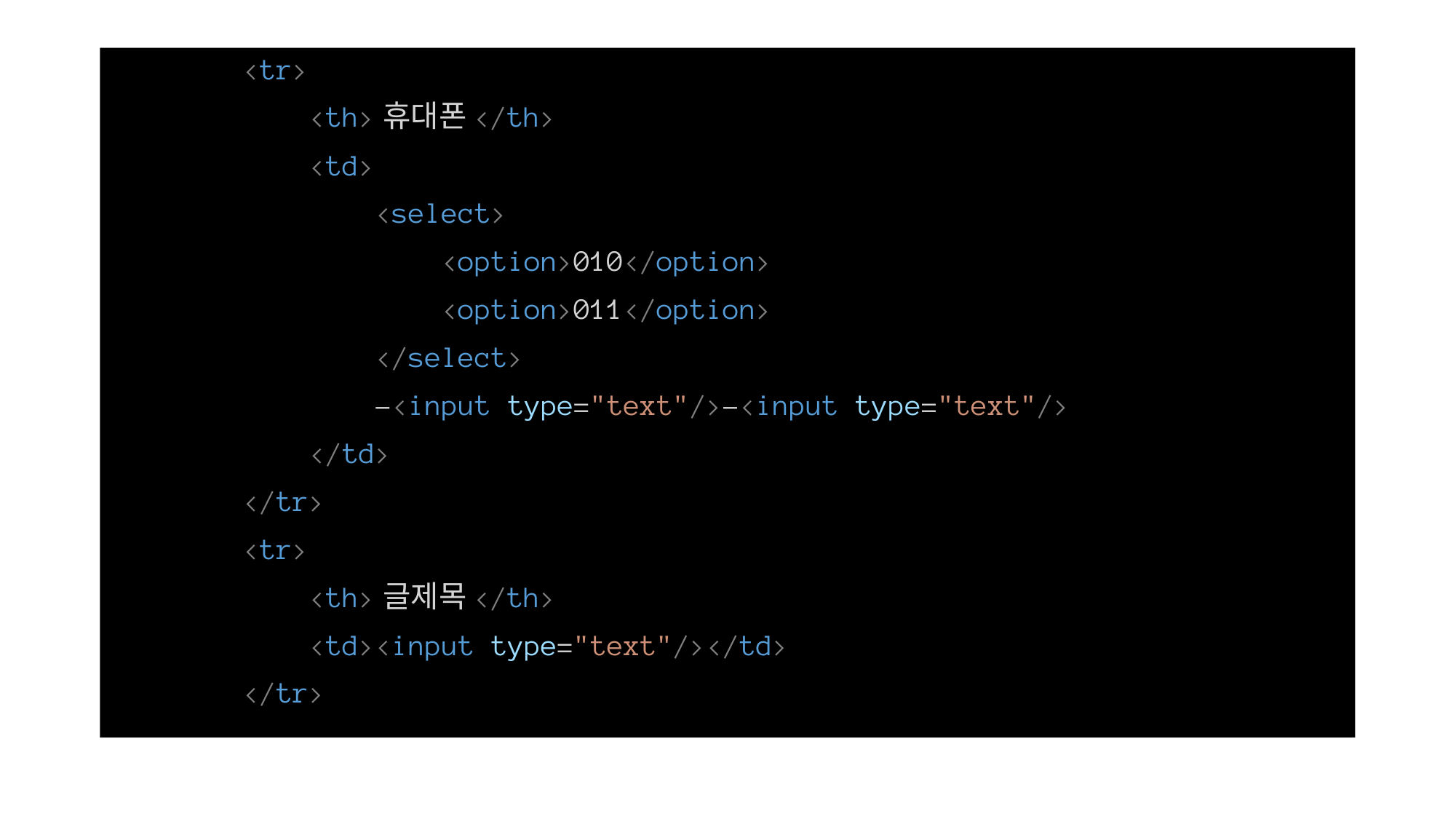

<tr>
            <th>휴대폰</th>
            <td>
                <select>
                    <option>010</option>
                    <option>011</option>
                </select>
                -<input type="text"/>-<input type="text"/>
            </td>
        </tr>
        <tr>
            <th>글제목</th>
            <td><input type="text"/></td>
        </tr>